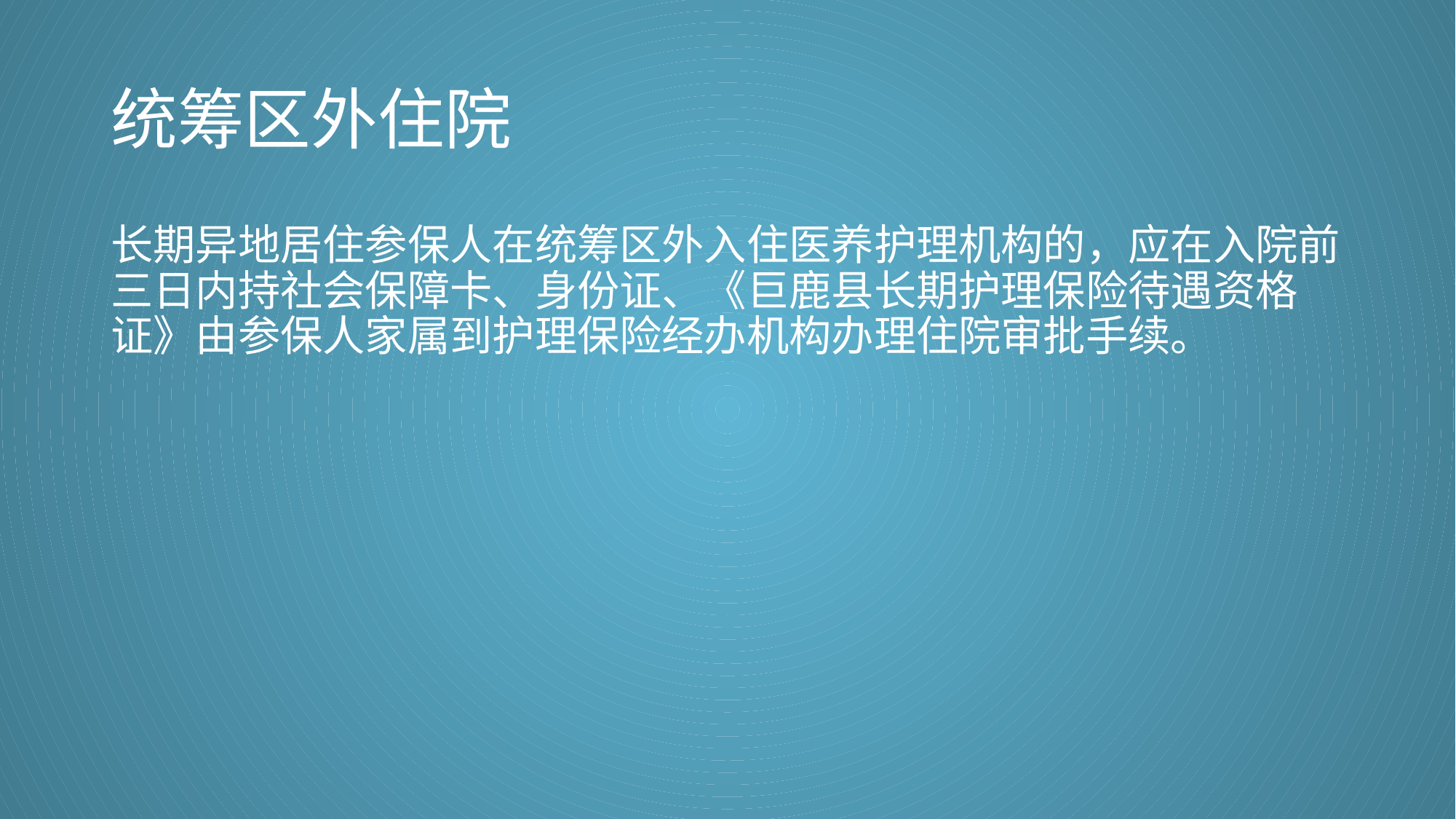

统筹区外住院
长期异地居住参保人在统筹区外入住医养护理机构的，应在入院前三日内持社会保障卡、身份证、《巨鹿县长期护理保险待遇资格证》由参保人家属到护理保险经办机构办理住院审批手续。